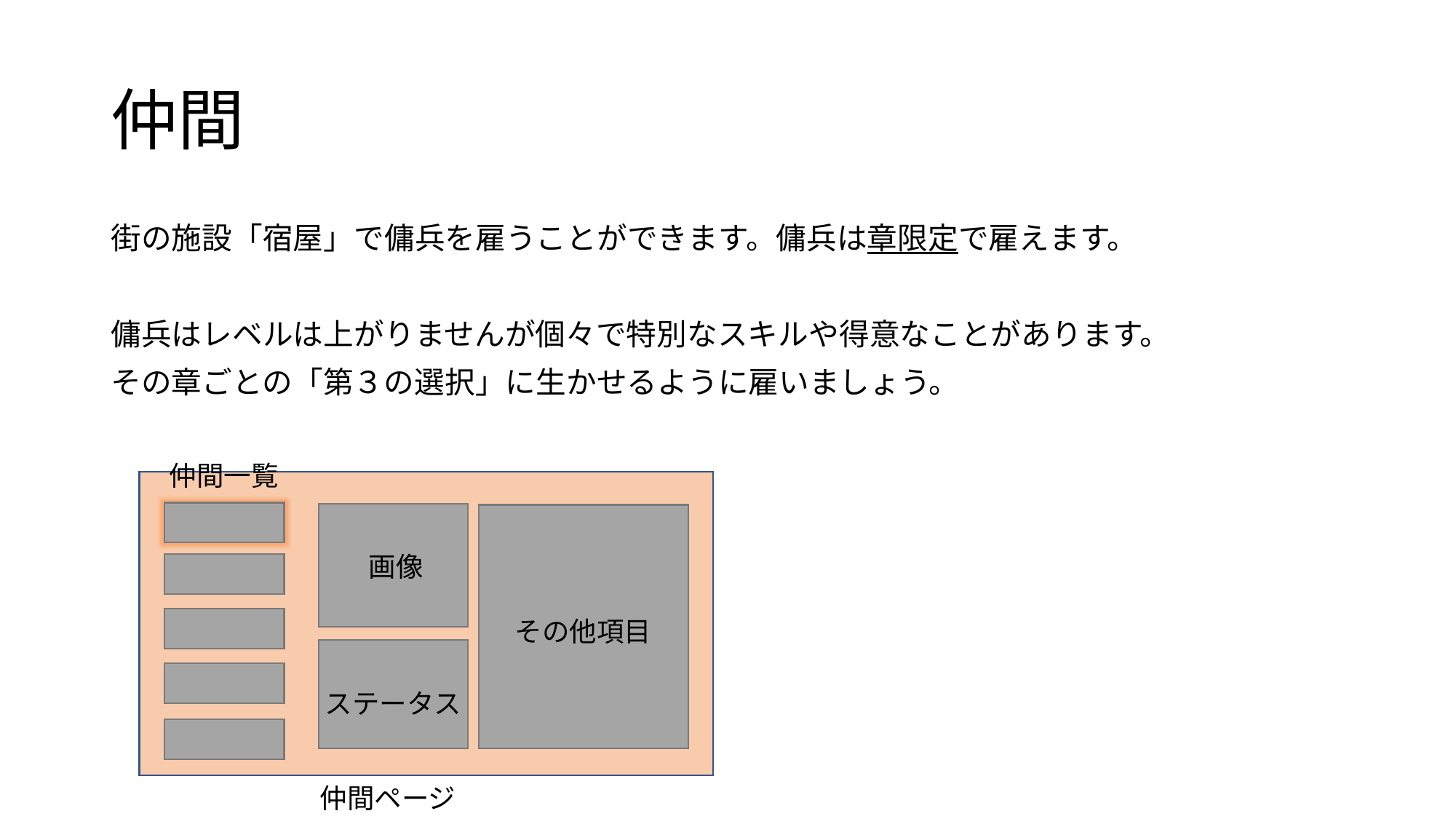

# 仲間
街の施設「宿屋」で傭兵を雇うことができます。傭兵は章限定で雇えます。

傭兵はレベルは上がりませんが個々で特別なスキルや得意なことがあります。
その章ごとの「第３の選択」に生かせるように雇いましょう。
仲間一覧

画像

その他項目

ステータス

仲間ページ